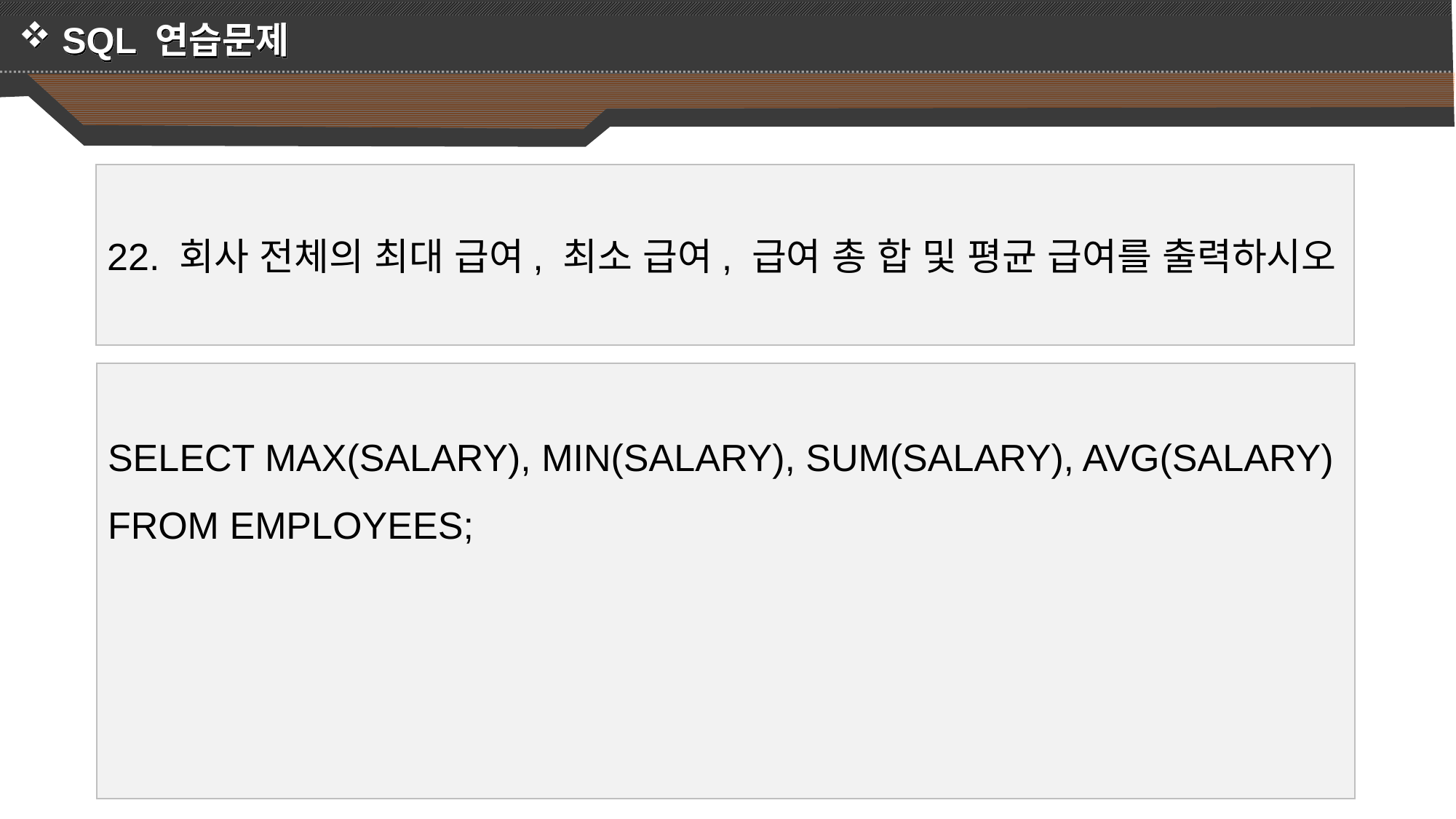

SQL 연습문제

22. 회사 전체의 최대 급여, 최소 급여, 급여 총 합 및 평균 급여를 출력하시오
SELECT MAX(SALARY), MIN(SALARY), SUM(SALARY), AVG(SALARY)
FROM EMPLOYEES;